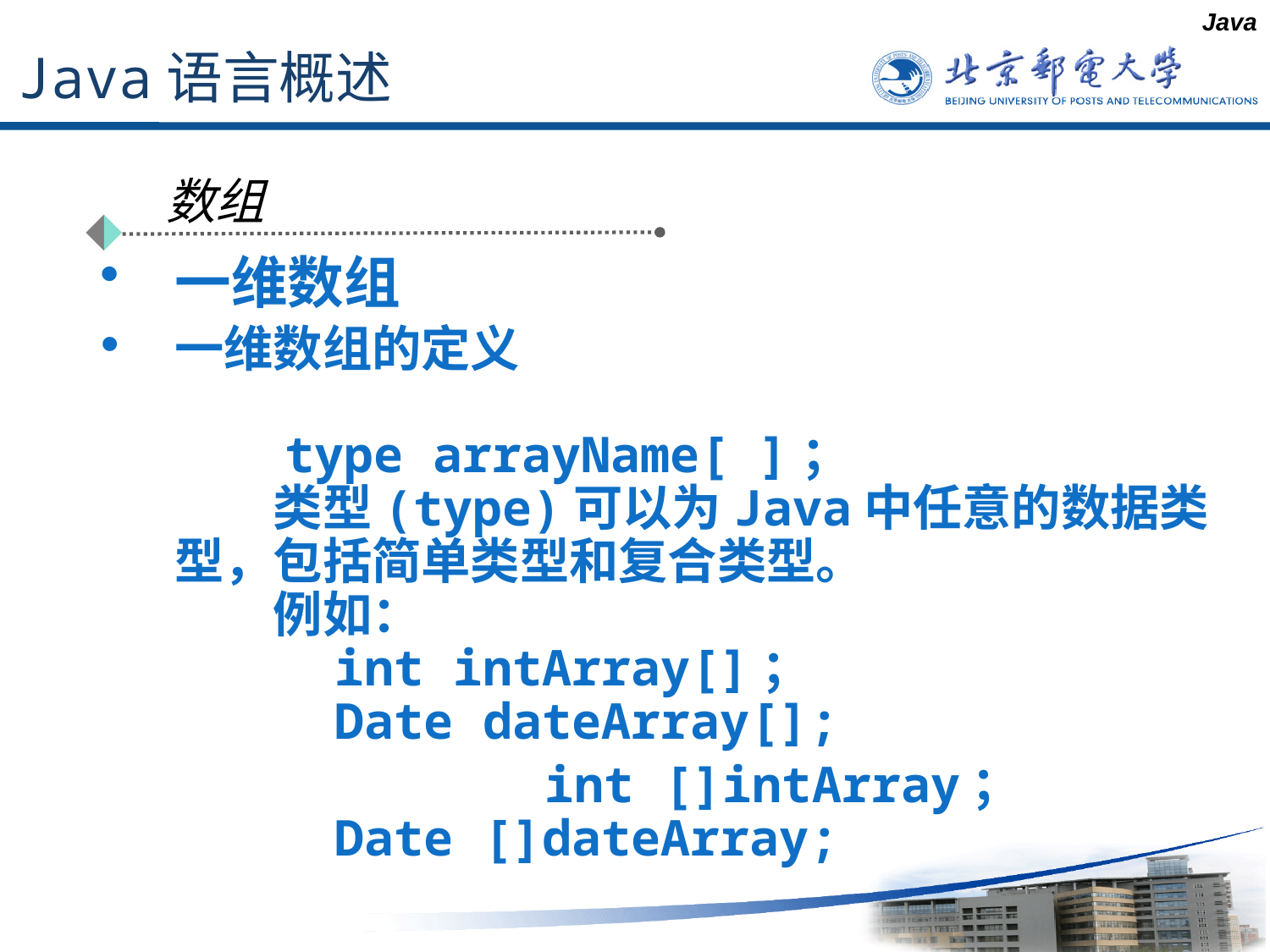

Java
# Java语言概述

数组

一维数组
一维数组的定义
　　type arrayName[ ]；
　　类型(type)可以为Java中任意的数据类型，包括简单类型和复合类型。
　　例如：
　　　int intArray[]；
　　　Date dateArray[];
               int []intArray；
　　　Date []dateArray;